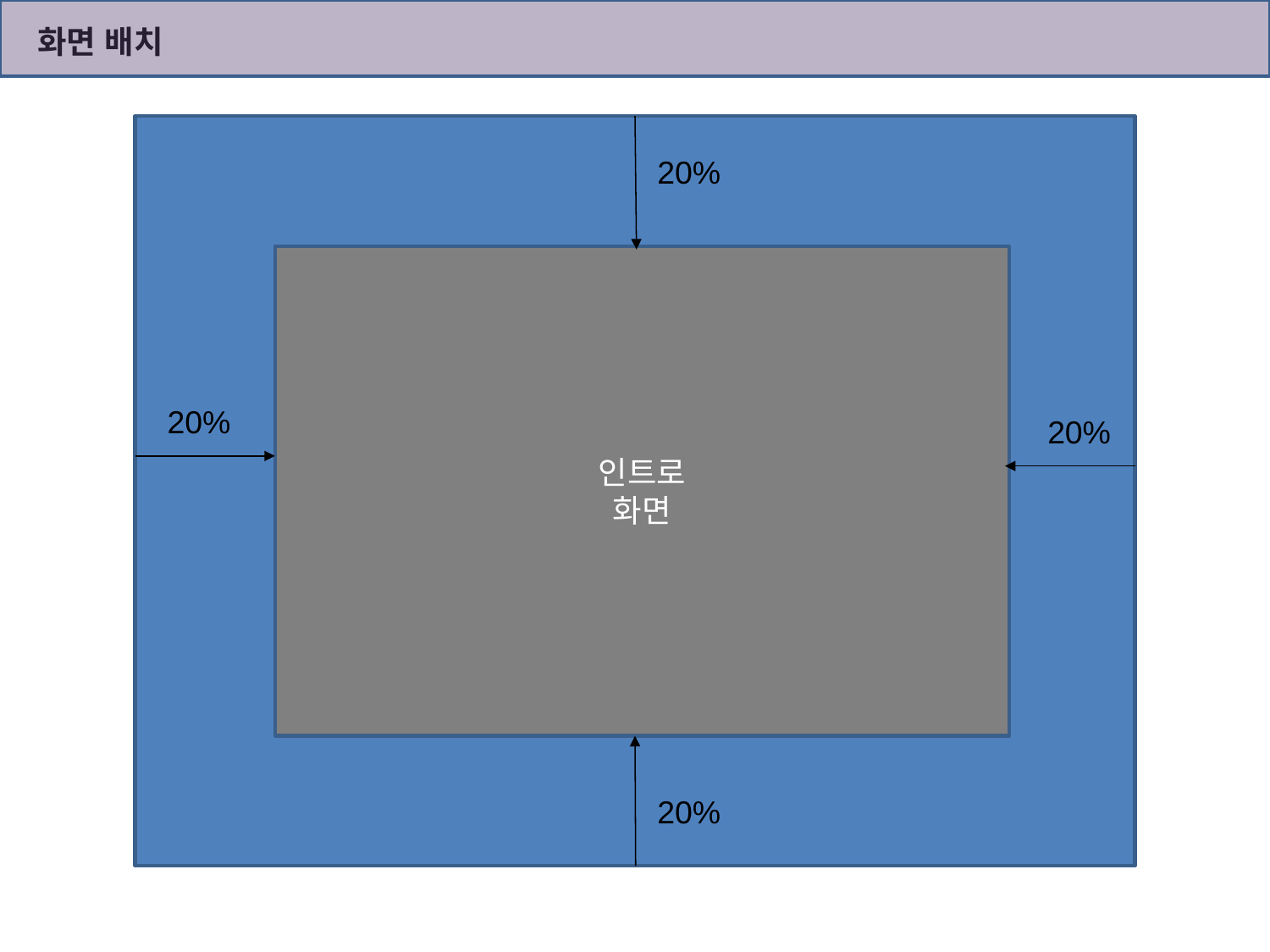

화면 배치

20%
인트로
화면
20%
20%
20%